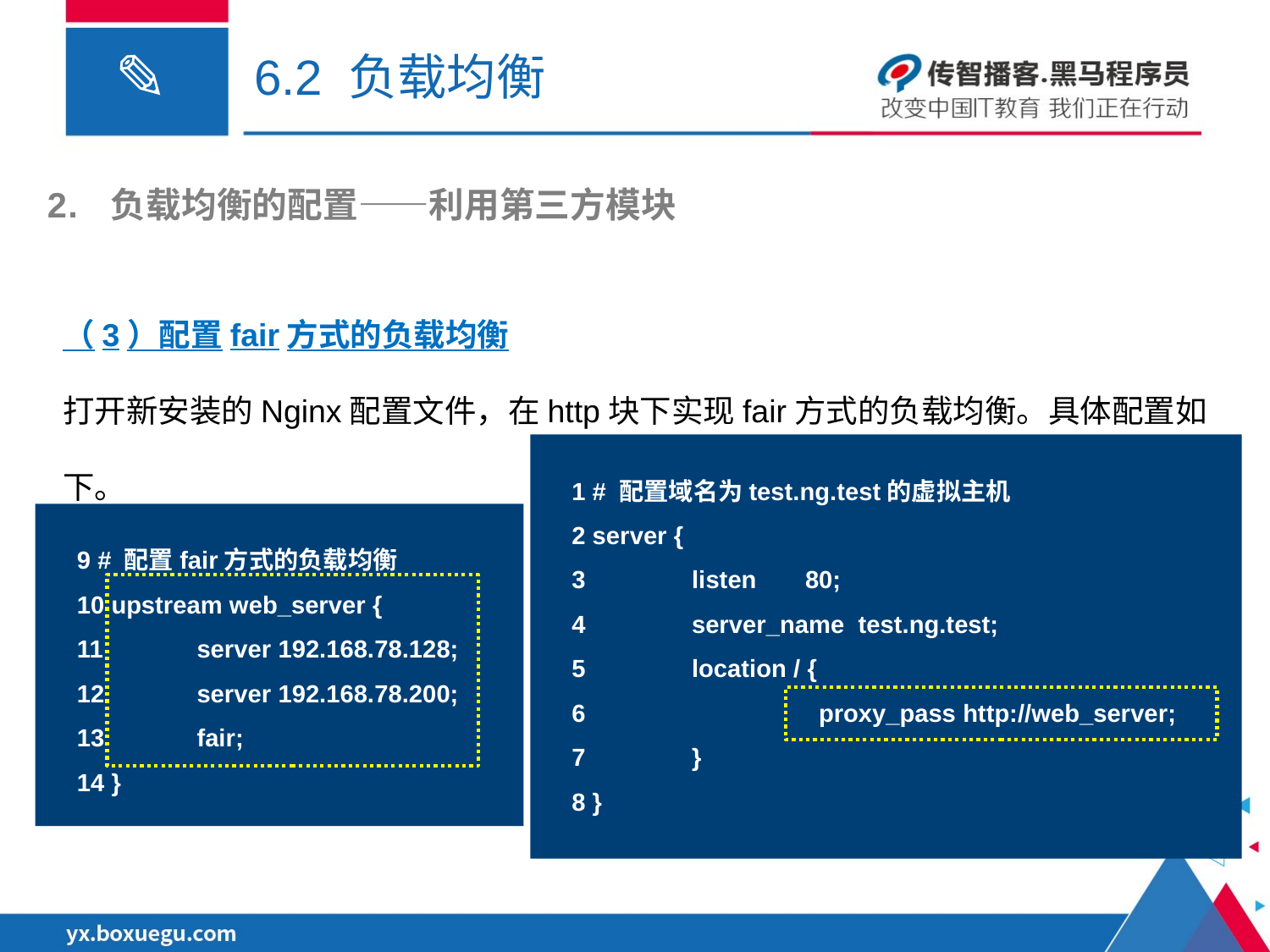

# 6.2 负载均衡
负载均衡的配置——利用第三方模块
（3）配置fair方式的负载均衡
打开新安装的Nginx配置文件，在http块下实现fair方式的负载均衡。具体配置如下。

 1 # 配置域名为test.ng.test的虚拟主机
 2 server {
 3	listen       80;
 4	server_name  test.ng.test;
 5	location / {
 6		proxy_pass http://web_server;
 7	}
 8 }

 9 # 配置fair方式的负载均衡
 10 upstream web_server {
 11 	server 192.168.78.128;
 12	server 192.168.78.200;
 13	fair;
 14 }